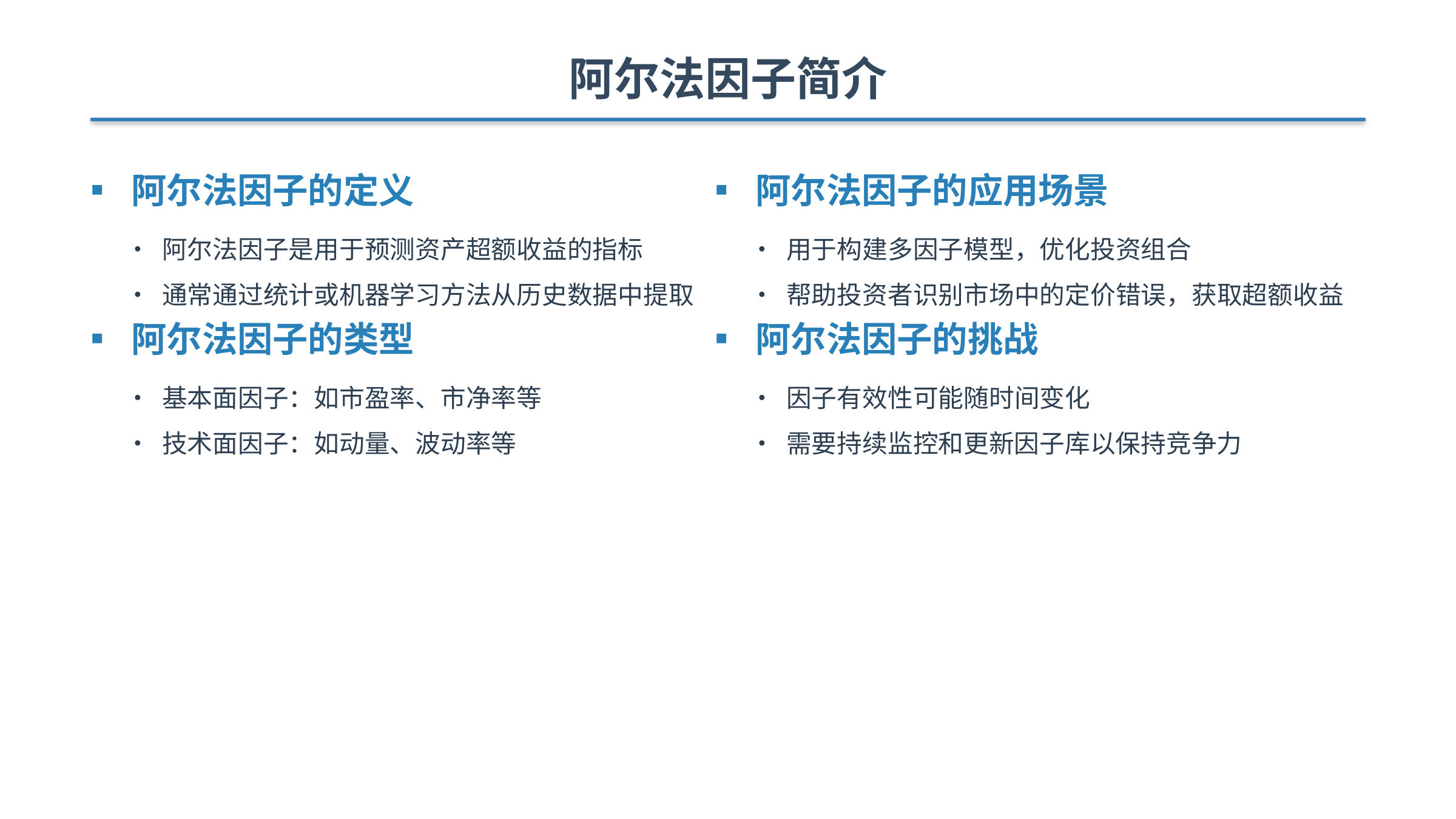

阿尔法因子简介

▪ 阿尔法因子的定义
• 阿尔法因子是用于预测资产超额收益的指标
• 通常通过统计或机器学习方法从历史数据中提取
▪ 阿尔法因子的类型
• 基本面因子：如市盈率、市净率等
• 技术面因子：如动量、波动率等

▪ 阿尔法因子的应用场景
• 用于构建多因子模型，优化投资组合
• 帮助投资者识别市场中的定价错误，获取超额收益
▪ 阿尔法因子的挑战
• 因子有效性可能随时间变化
• 需要持续监控和更新因子库以保持竞争力